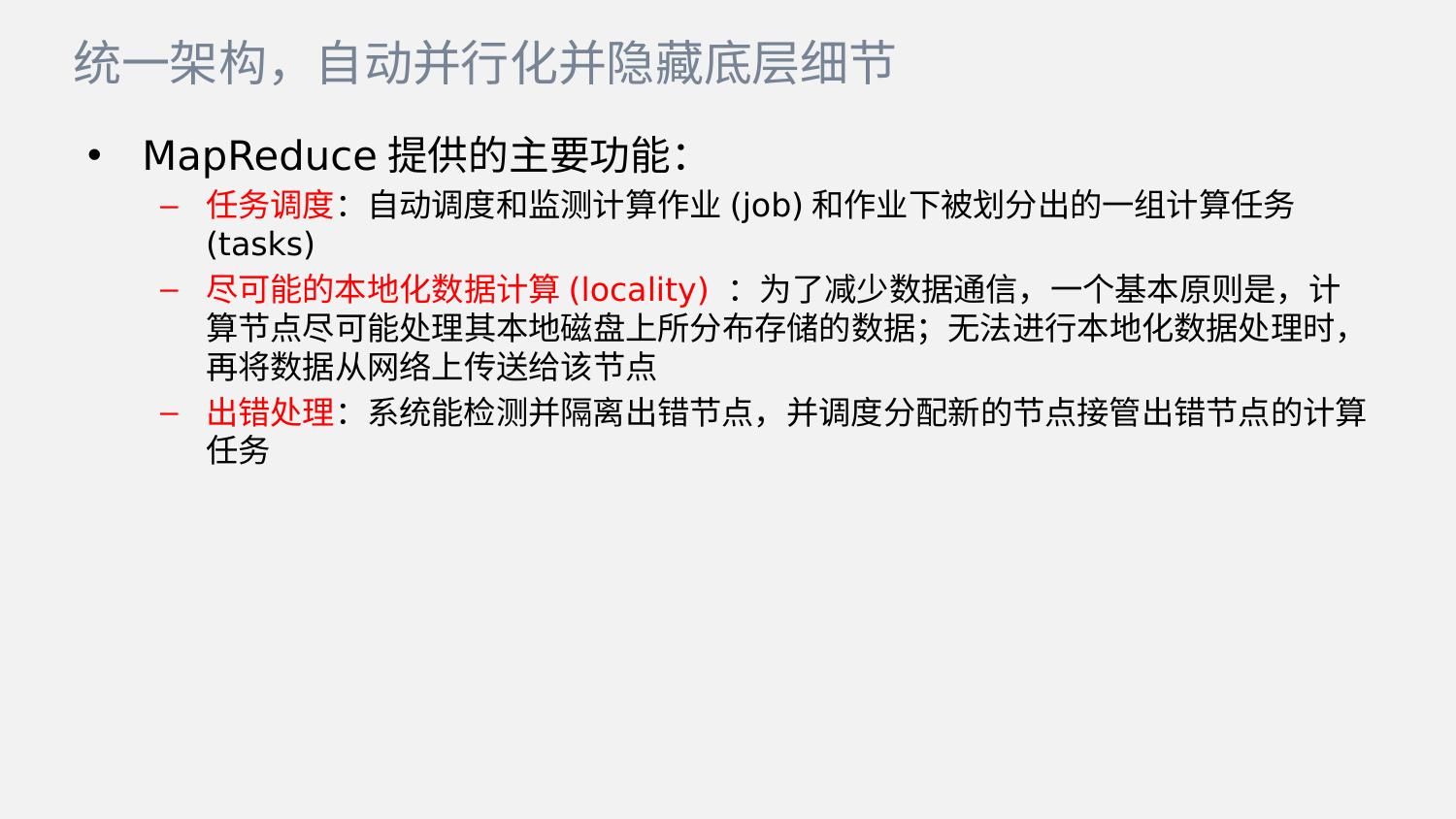

统一架构，自动并行化并隐藏底层细节
MapReduce提供的主要功能：
任务调度：自动调度和监测计算作业(job)和作业下被划分出的一组计算任务(tasks)
尽可能的本地化数据计算(locality) ：为了减少数据通信，一个基本原则是，计算节点尽可能处理其本地磁盘上所分布存储的数据；无法进行本地化数据处理时，再将数据从网络上传送给该节点
出错处理：系统能检测并隔离出错节点，并调度分配新的节点接管出错节点的计算任务